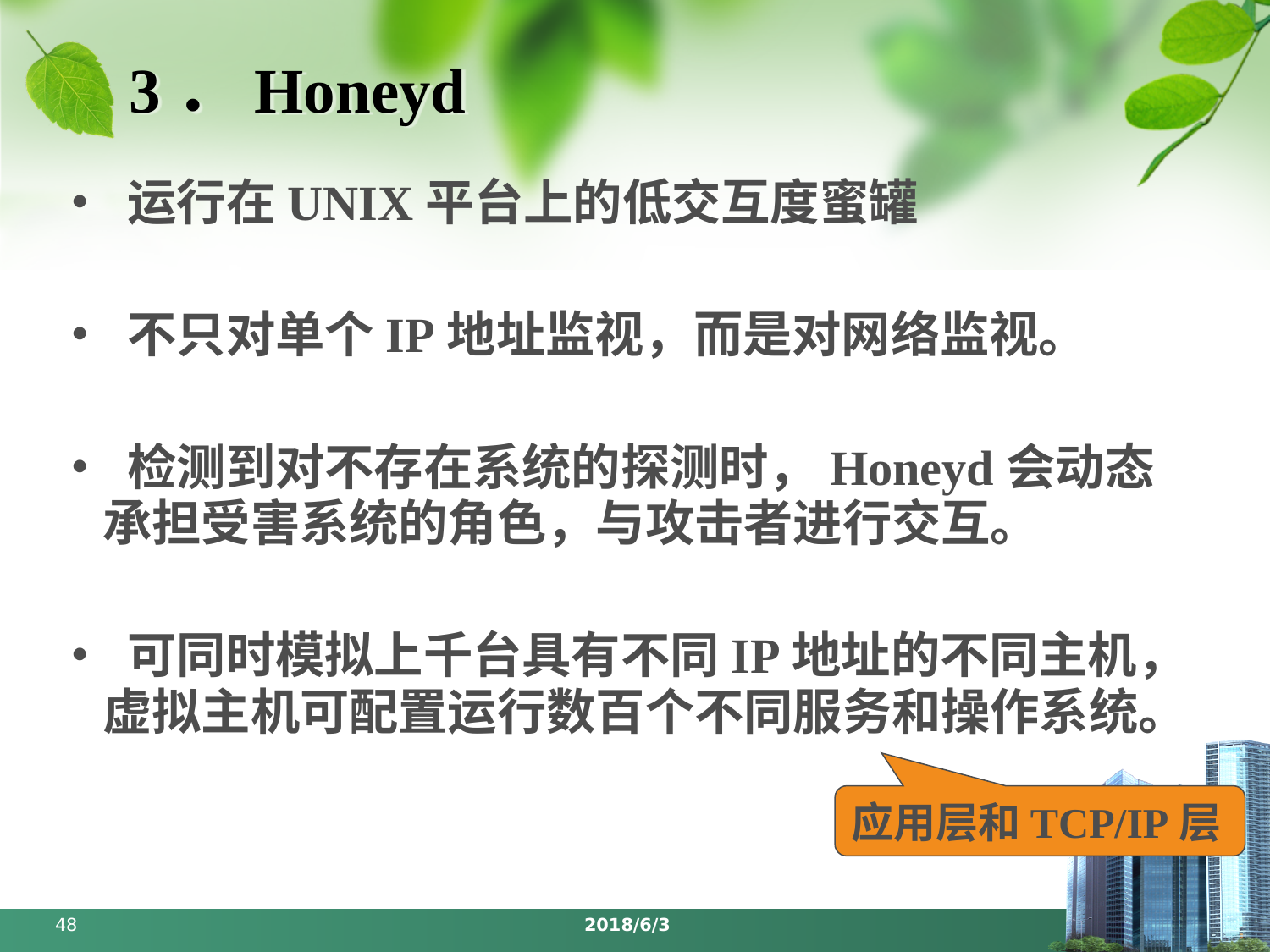

# 3．Honeyd
• 运行在UNIX平台上的低交互度蜜罐

• 不只对单个IP地址监视，而是对网络监视。

• 检测到对不存在系统的探测时，Honeyd会动态承担受害系统的角色，与攻击者进行交互。

• 可同时模拟上千台具有不同IP地址的不同主机，虚拟主机可配置运行数百个不同服务和操作系统。
应用层和TCP/IP层
48
2018/6/3